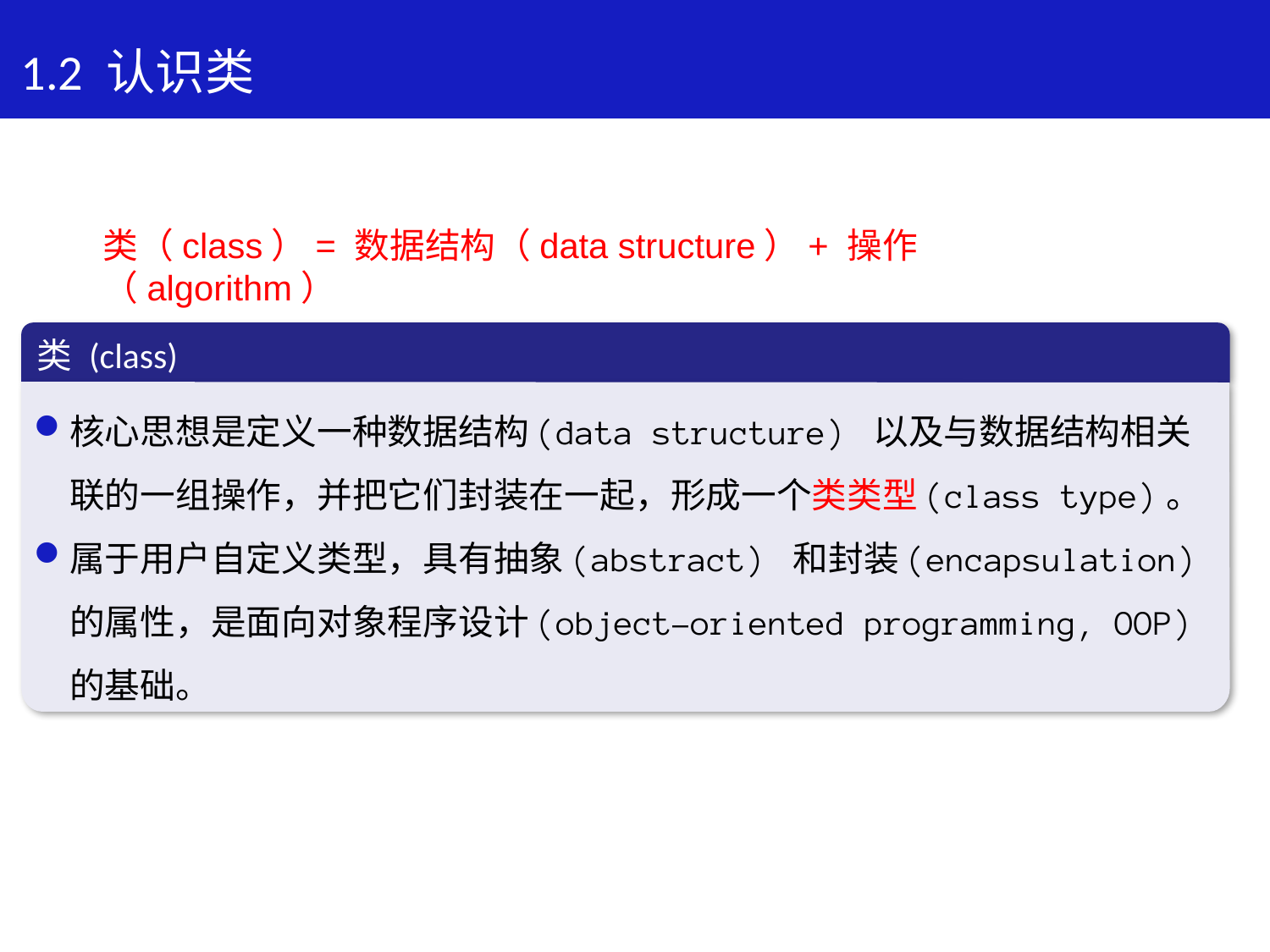

1.2 认识类
1.2 认识类
类（class）= 数据结构（data structure）+ 操作（algorithm）
类 (class)
核心思想是定义一种数据结构(data structure) 以及与数据结构相关联的一组操作，并把它们封装在一起，形成一个类类型(class type)。
属于用户自定义类型，具有抽象(abstract) 和封装(encapsulation) 的属性，是面向对象程序设计(object-oriented programming, OOP) 的基础。
7